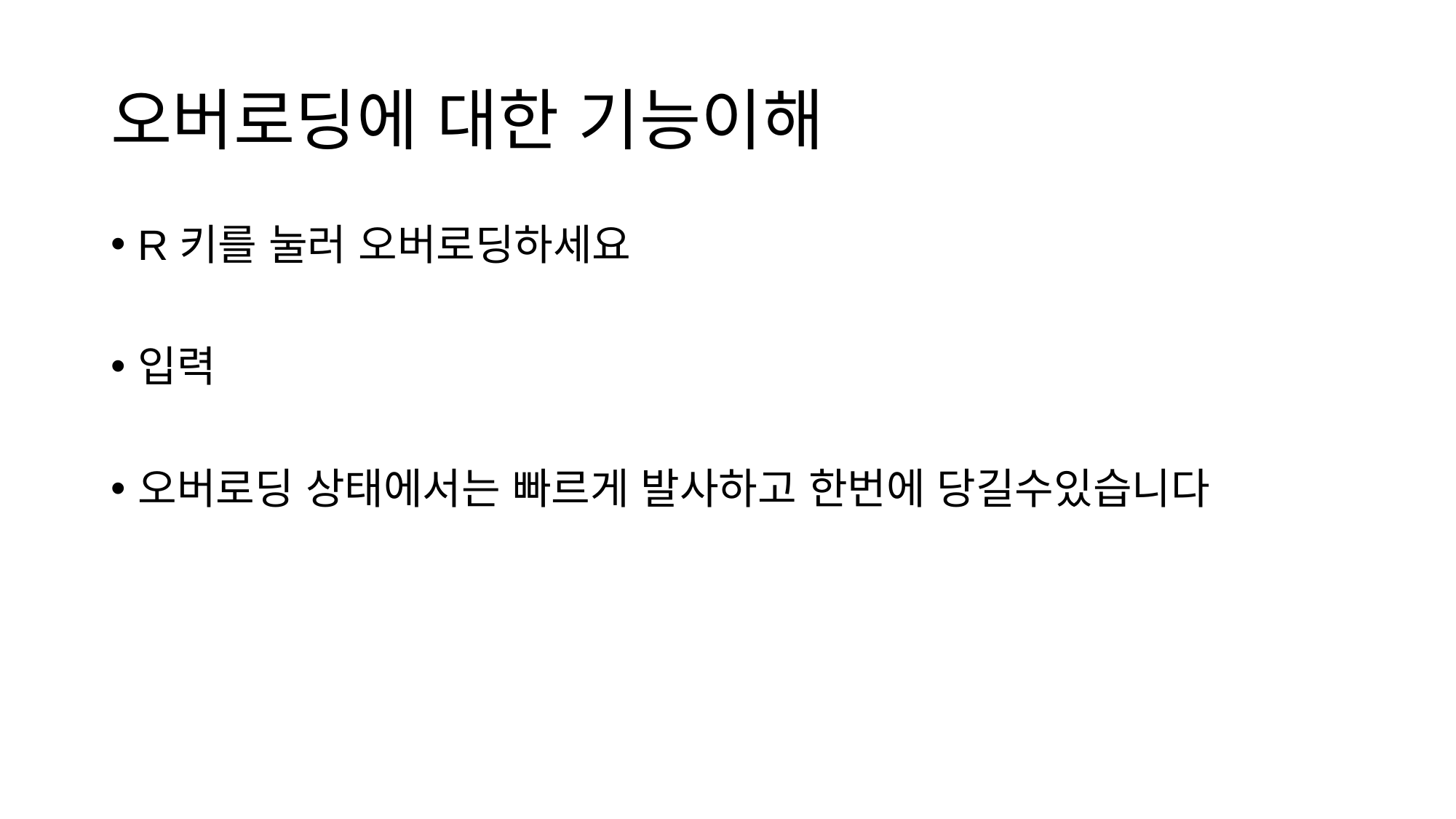

# 오버로딩에 대한 기능이해
R키를 눌러 오버로딩하세요

입력

오버로딩 상태에서는 빠르게 발사하고 한번에 당길수있습니다